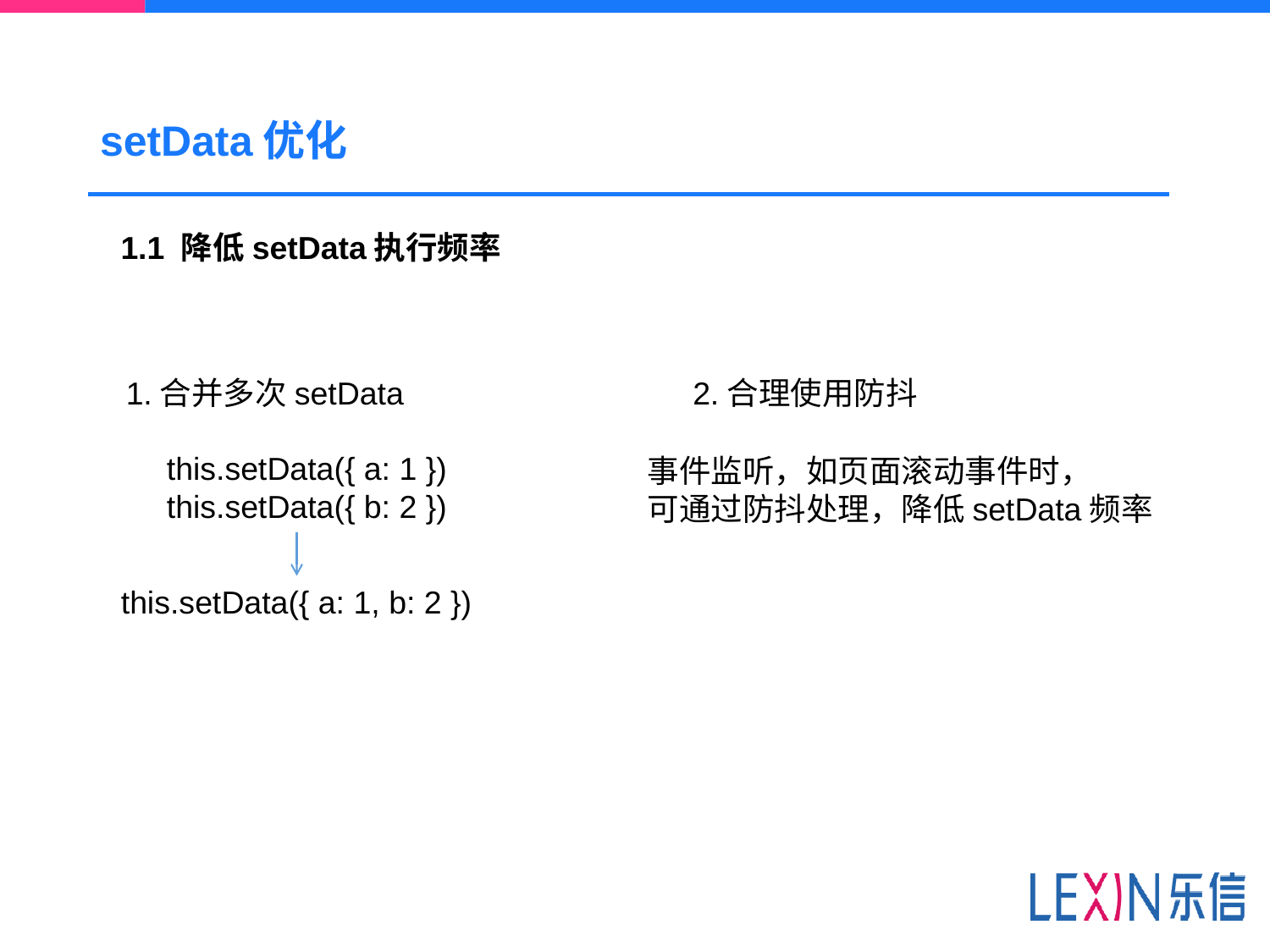

# setData优化
1.1 降低setData执行频率
1.合并多次setData

2.合理使用防抖
    this.setData({ a: 1 })
    this.setData({ b: 2 })
事件监听，如页面滚动事件时，
可通过防抖处理，降低setData频率
this.setData({ a: 1, b: 2 })